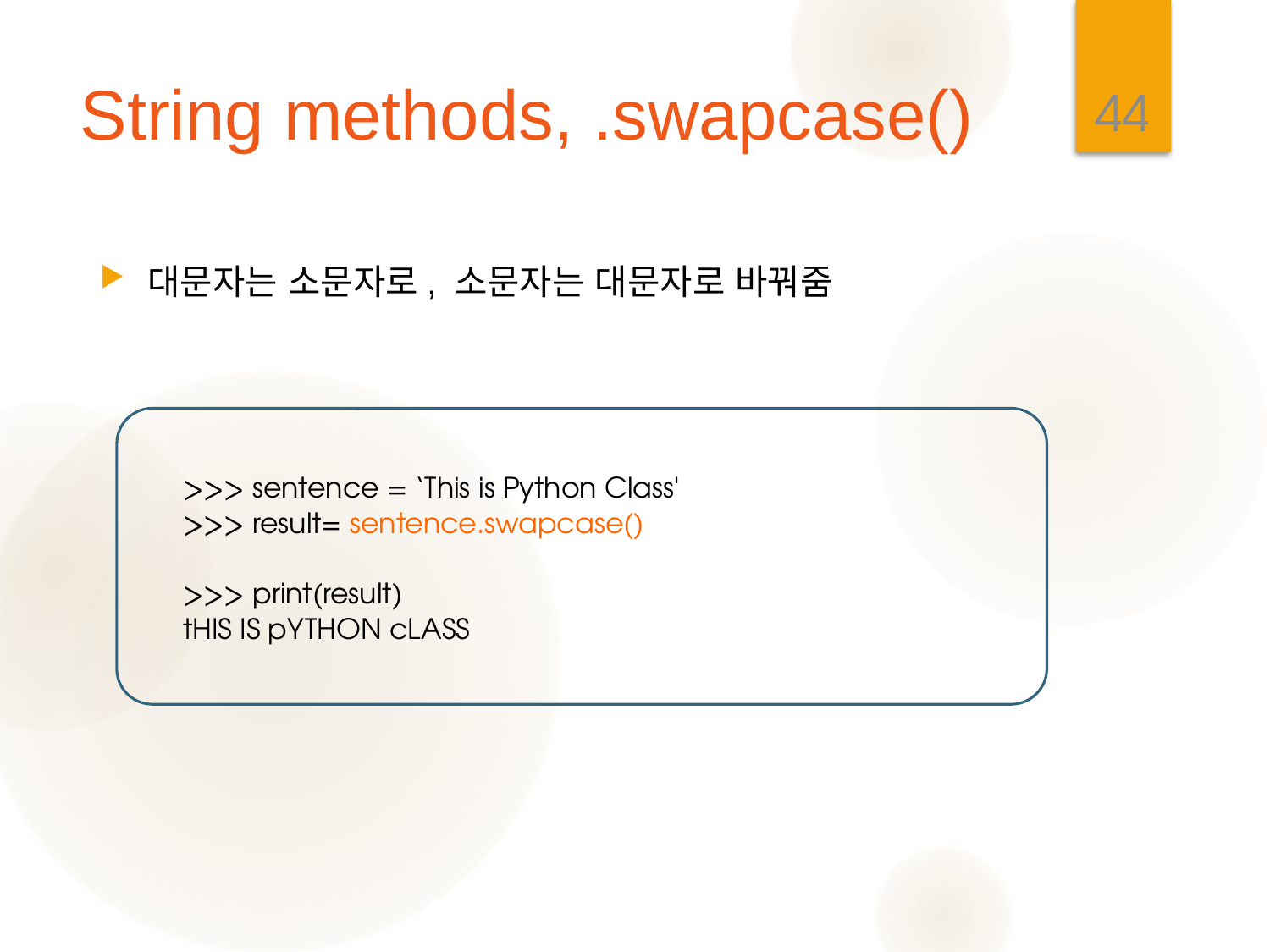

44
# String methods, .swapcase()
대문자는 소문자로, 소문자는 대문자로 바꿔줌

>>> sentence = ‘This is Python Class'
>>> result= sentence.swapcase()

>>> print(result)
tHIS IS pYTHON cLASS